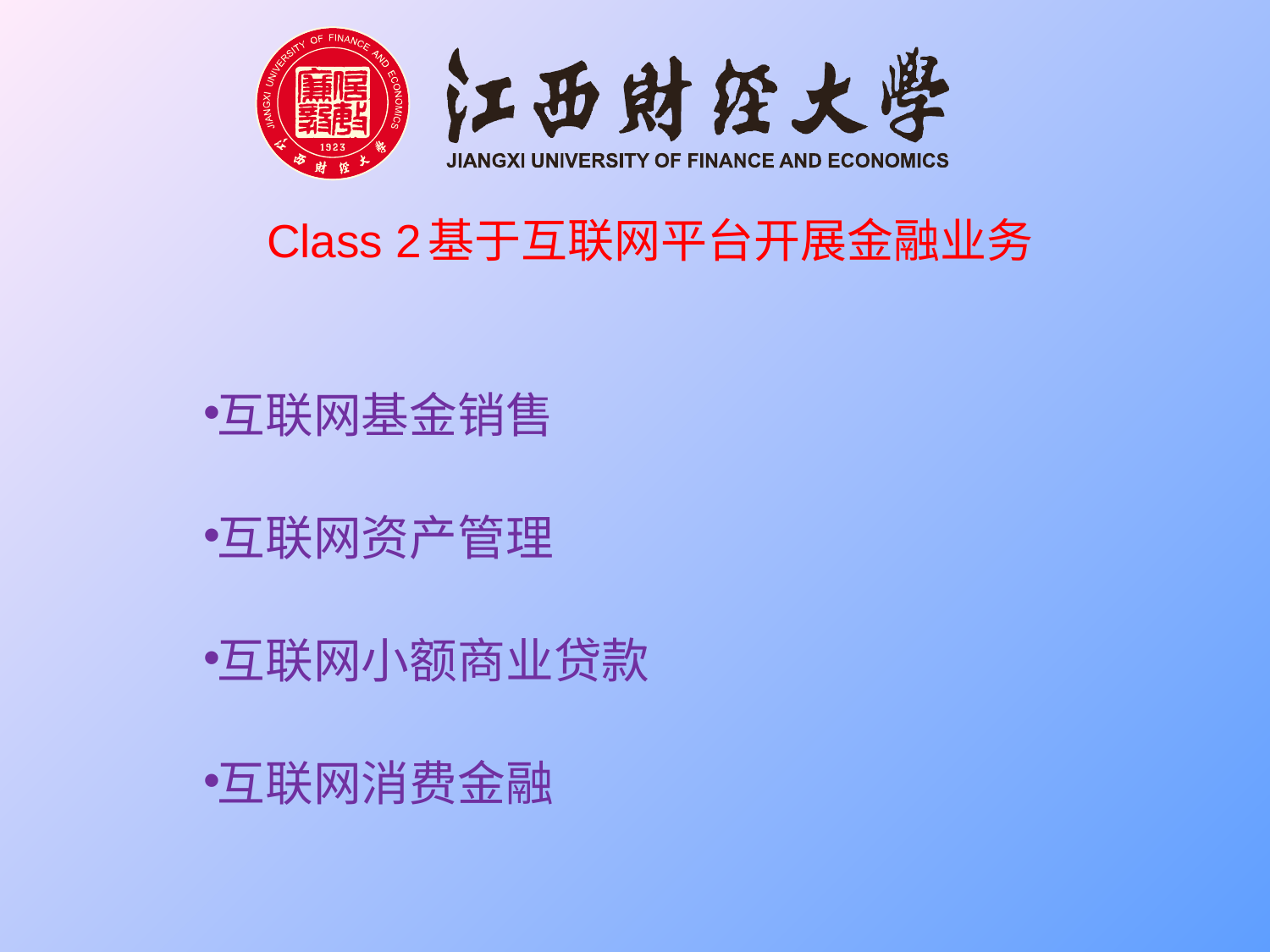

Class 2基于互联网平台开展金融业务
互联网基金销售
互联网资产管理
互联网小额商业贷款
互联网消费金融